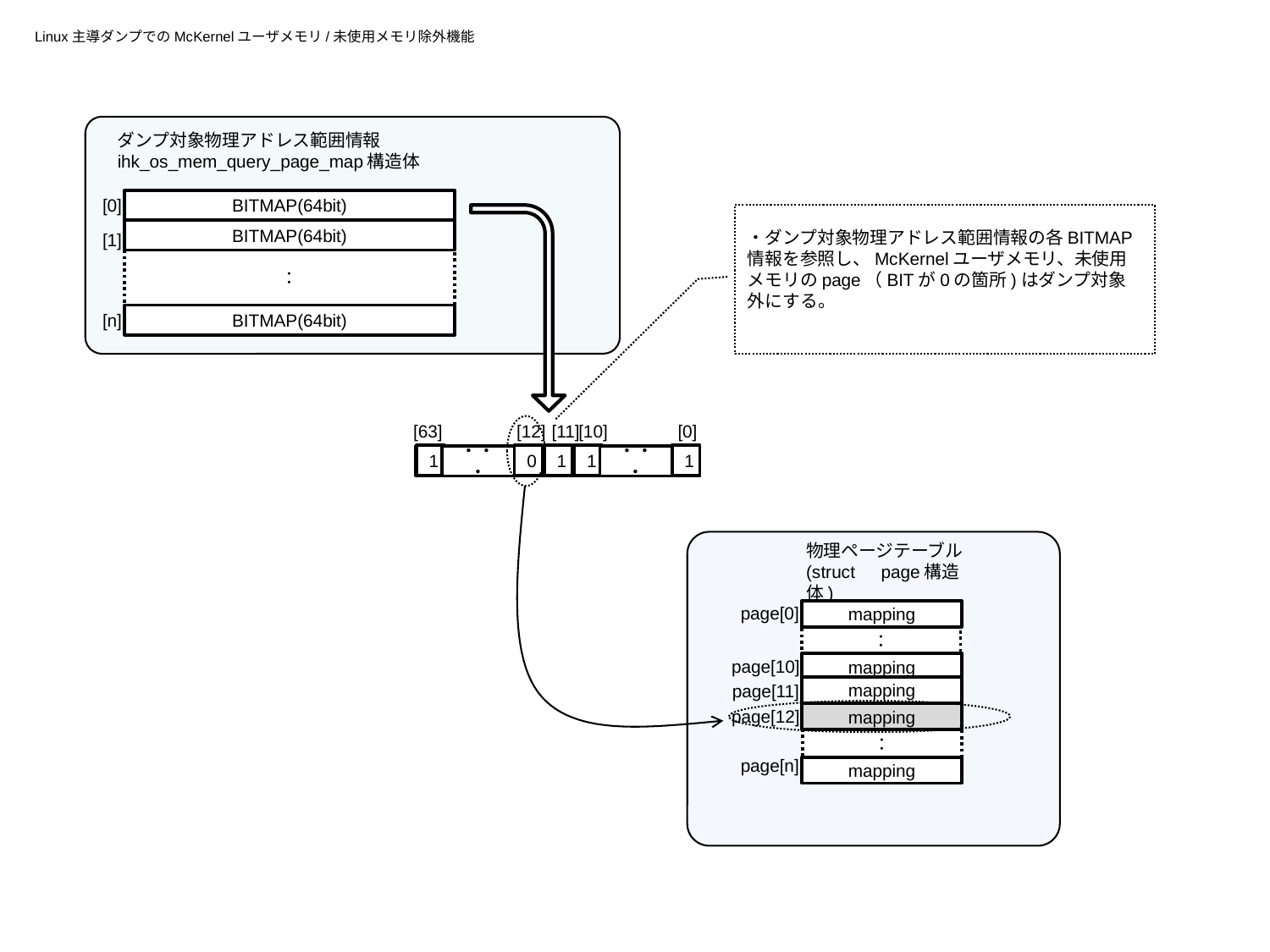

Linux主導ダンプでのMcKernelユーザメモリ/未使用メモリ除外機能
ダンプ対象物理アドレス範囲情報ihk_os_mem_query_page_map構造体

[0]
BITMAP(64bit)
・ダンプ対象物理アドレス範囲情報の各BITMAP情報を参照し、McKernelユーザメモリ、未使用メモリのpage（BITが0の箇所)はダンプ対象外にする。

BITMAP(64bit)
[1]
：

[n]
BITMAP(64bit)
[63]
[12]
[11]
[10]
[0]
1
0
1
1
1

・・・
・・・

物理ページテーブル
(struct　page構造体)
page[0]
mapping
：
page[10]
mapping
page[11]
mapping
page[12]

mapping
：
page[n]
mapping